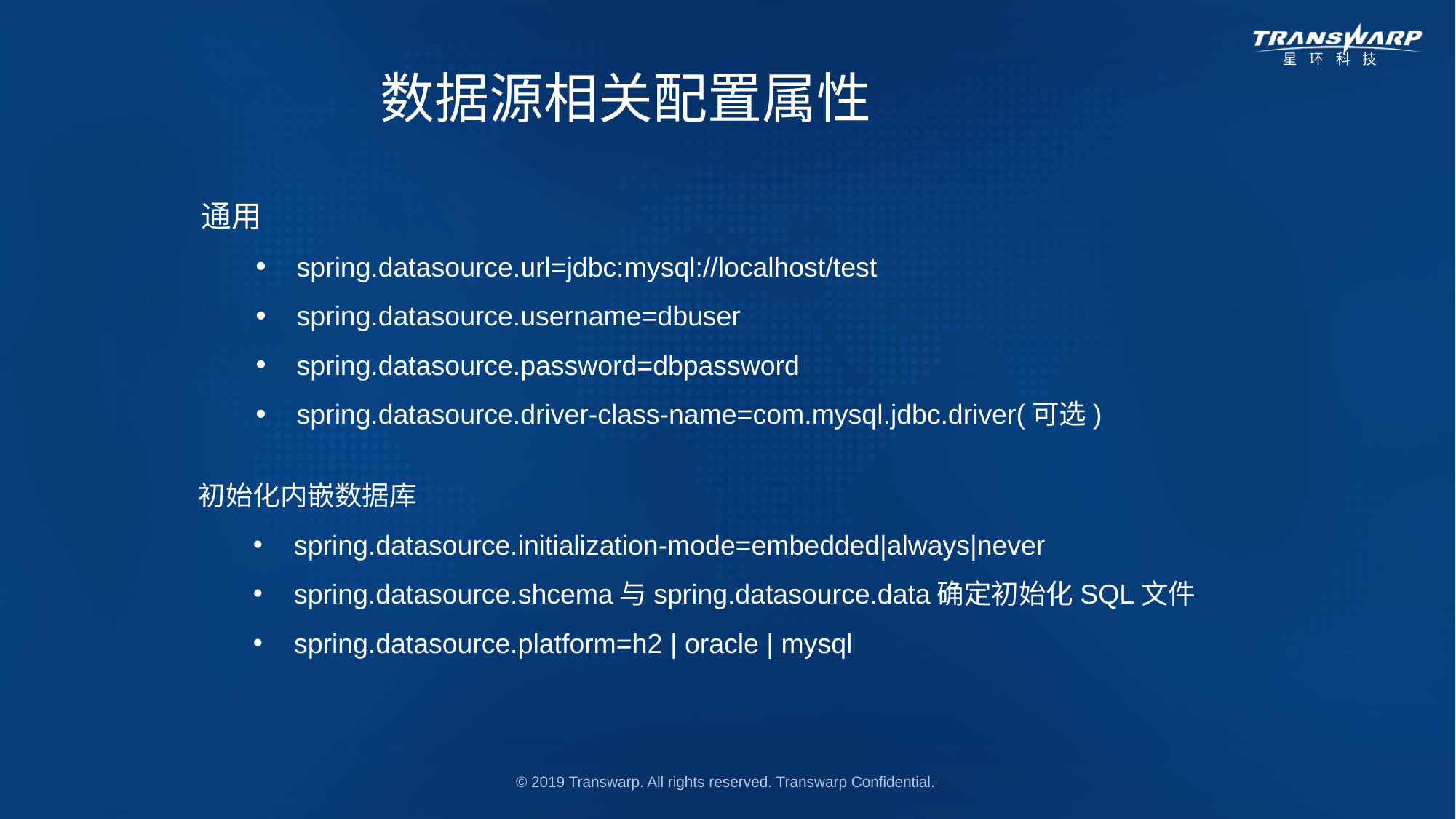

数据源相关配置属性
通用
spring.datasource.url=jdbc:mysql://localhost/test
spring.datasource.username=dbuser
spring.datasource.password=dbpassword
spring.datasource.driver-class-name=com.mysql.jdbc.driver(可选)

初始化内嵌数据库
spring.datasource.initialization-mode=embedded|always|never
spring.datasource.shcema与spring.datasource.data确定初始化SQL文件
spring.datasource.platform=h2 | oracle | mysql

© 2019 Transwarp. All rights reserved. Transwarp Confidential.